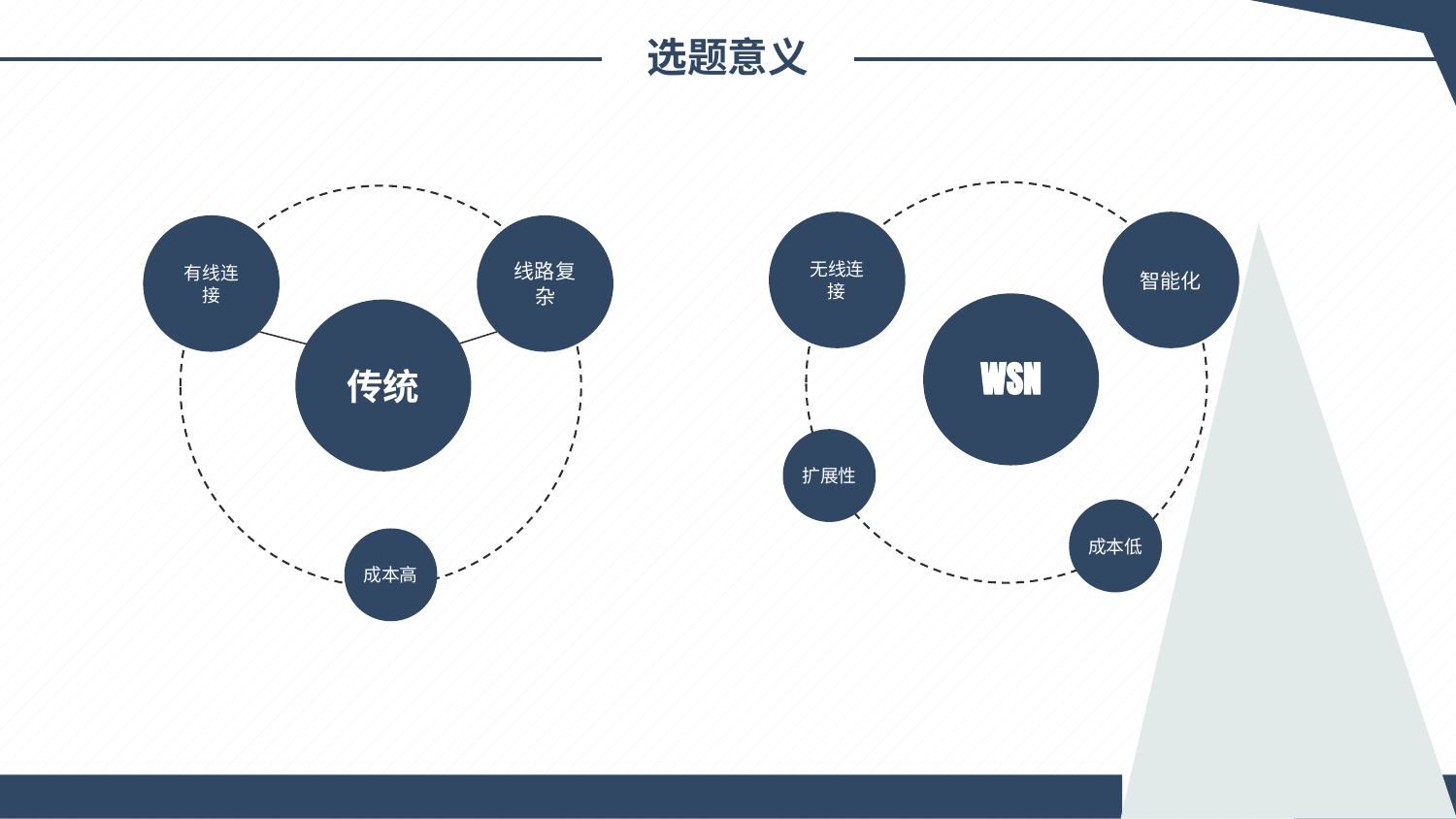

选题意义

无线连接
智能化
扩展性
成本低

有线连接
线路复杂
成本高

WSN
传统